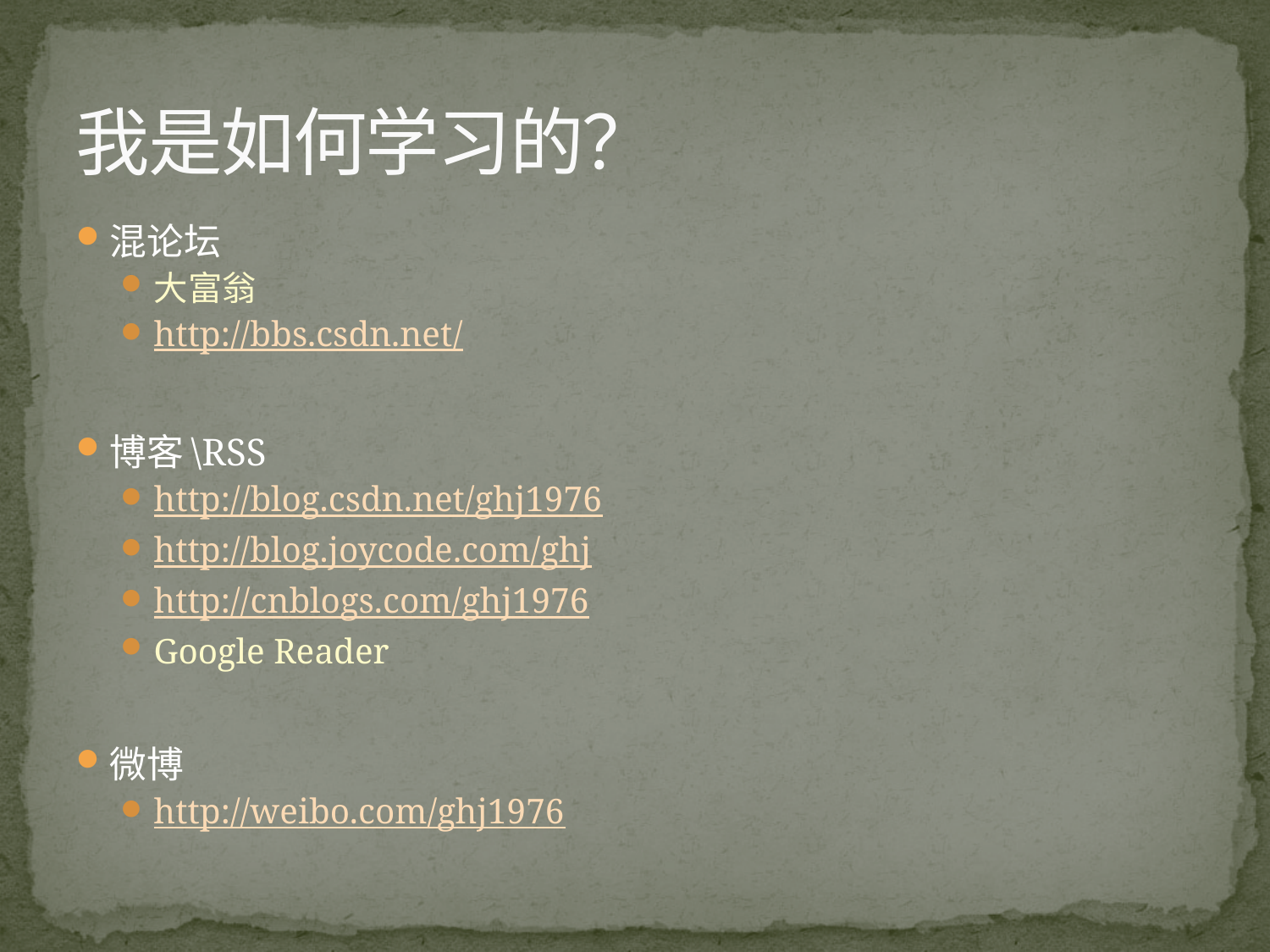

# 我是如何学习的？
混论坛
大富翁
http://bbs.csdn.net/

博客\RSS
http://blog.csdn.net/ghj1976
http://blog.joycode.com/ghj
http://cnblogs.com/ghj1976
Google Reader

微博
http://weibo.com/ghj1976